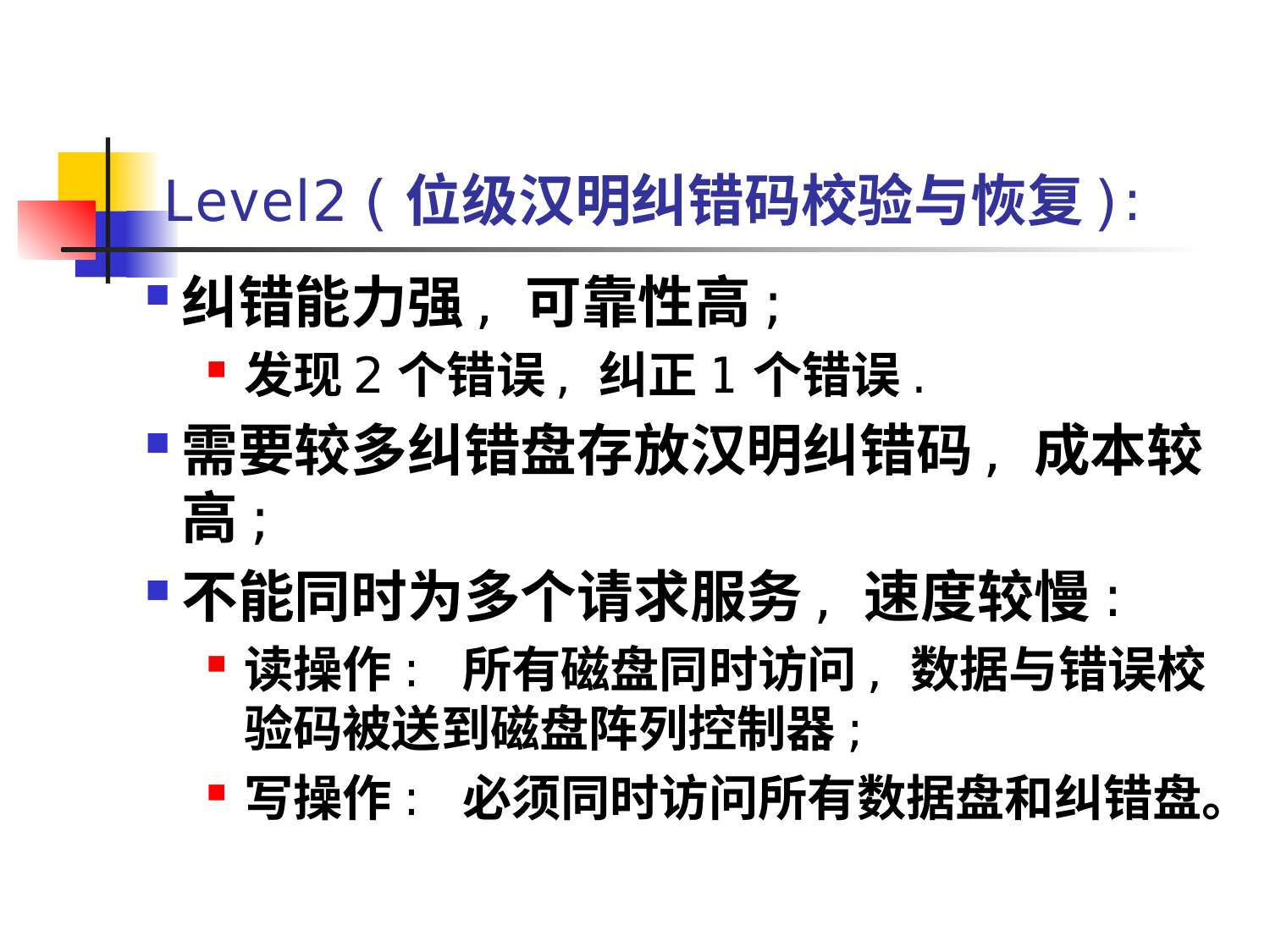

Level2 (位级汉明纠错码校验与恢复):
纠错能力强, 可靠性高;
发现2个错误, 纠正1个错误.
需要较多纠错盘存放汉明纠错码, 成本较高;
不能同时为多个请求服务, 速度较慢:
读操作:  所有磁盘同时访问, 数据与错误校验码被送到磁盘阵列控制器;
写操作:  必须同时访问所有数据盘和纠错盘。